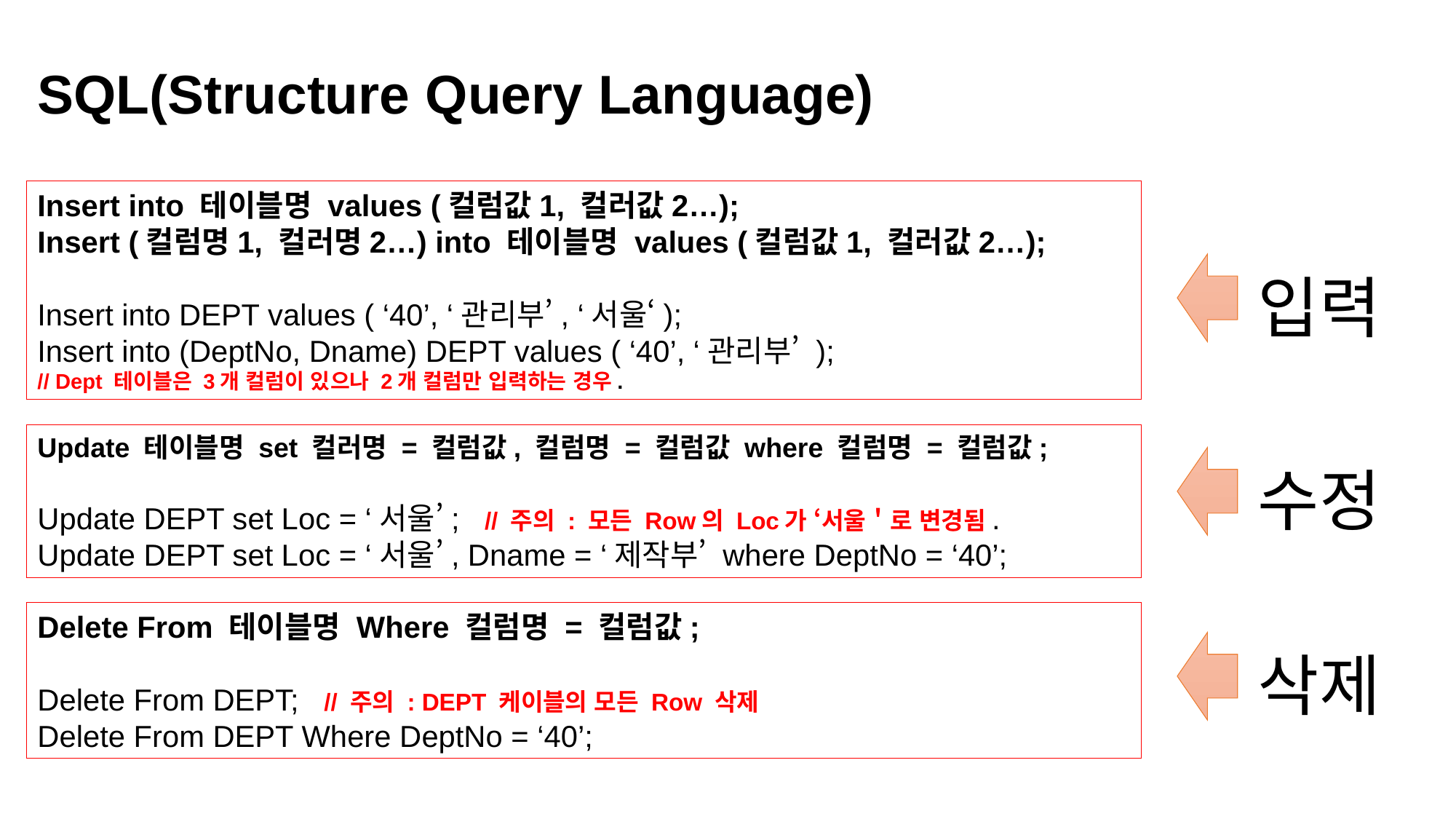

# SQL(Structure Query Language)
Insert into 테이블명 values (컬럼값1, 컬러값2…);
Insert (컬럼명1, 컬러명2…) into 테이블명 values (컬럼값1, 컬러값2…);

Insert into DEPT values ( ‘40’, ‘관리부’, ‘서울‘);
Insert into (DeptNo, Dname) DEPT values ( ‘40’, ‘관리부’ );
// Dept 테이블은 3개 컬럼이 있으나 2개 컬럼만 입력하는 경우.

입력
Update 테이블명 set 컬러명 = 컬럼값, 컬럼명 = 컬럼값 where 컬럼명 = 컬럼값;

Update DEPT set Loc = ‘서울’;   // 주의 : 모든 Row의 Loc가 ‘서울＇로 변경됨.
Update DEPT set Loc = ‘서울’, Dname = ‘제작부’ where DeptNo = ‘40’;

수정
Delete From 테이블명 Where 컬럼명 = 컬럼값;

Delete From DEPT;   // 주의 : DEPT 케이블의 모든 Row 삭제
Delete From DEPT Where DeptNo = ‘40’;

삭제